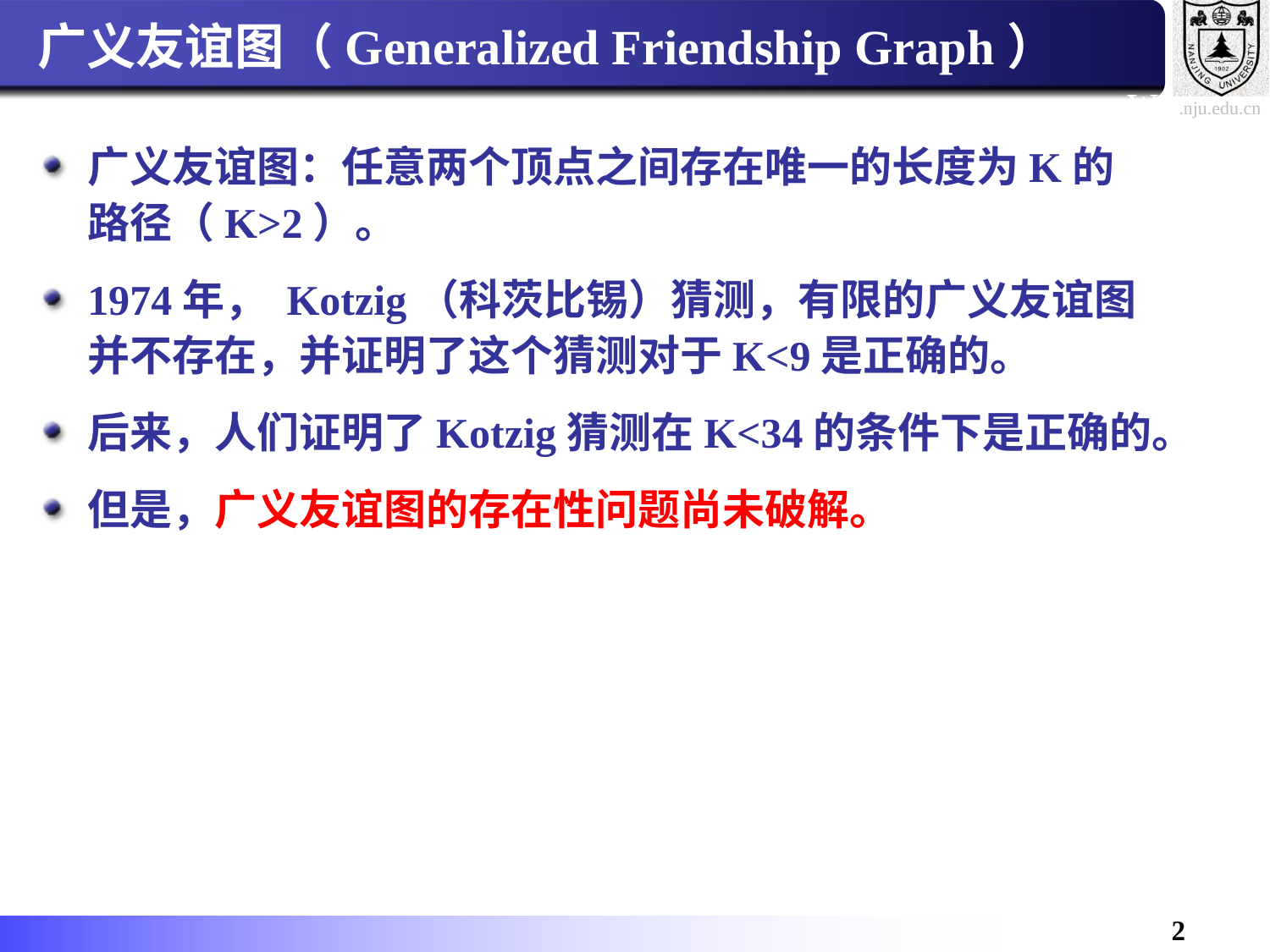

# 广义友谊图（Generalized Friendship Graph）
广义友谊图：任意两个顶点之间存在唯一的长度为K的路径（K>2）。
1974年， Kotzig（科茨比锡）猜测，有限的广义友谊图并不存在，并证明了这个猜测对于K<9是正确的。
后来，人们证明了Kotzig猜测在K<34的条件下是正确的。
但是，广义友谊图的存在性问题尚未破解。